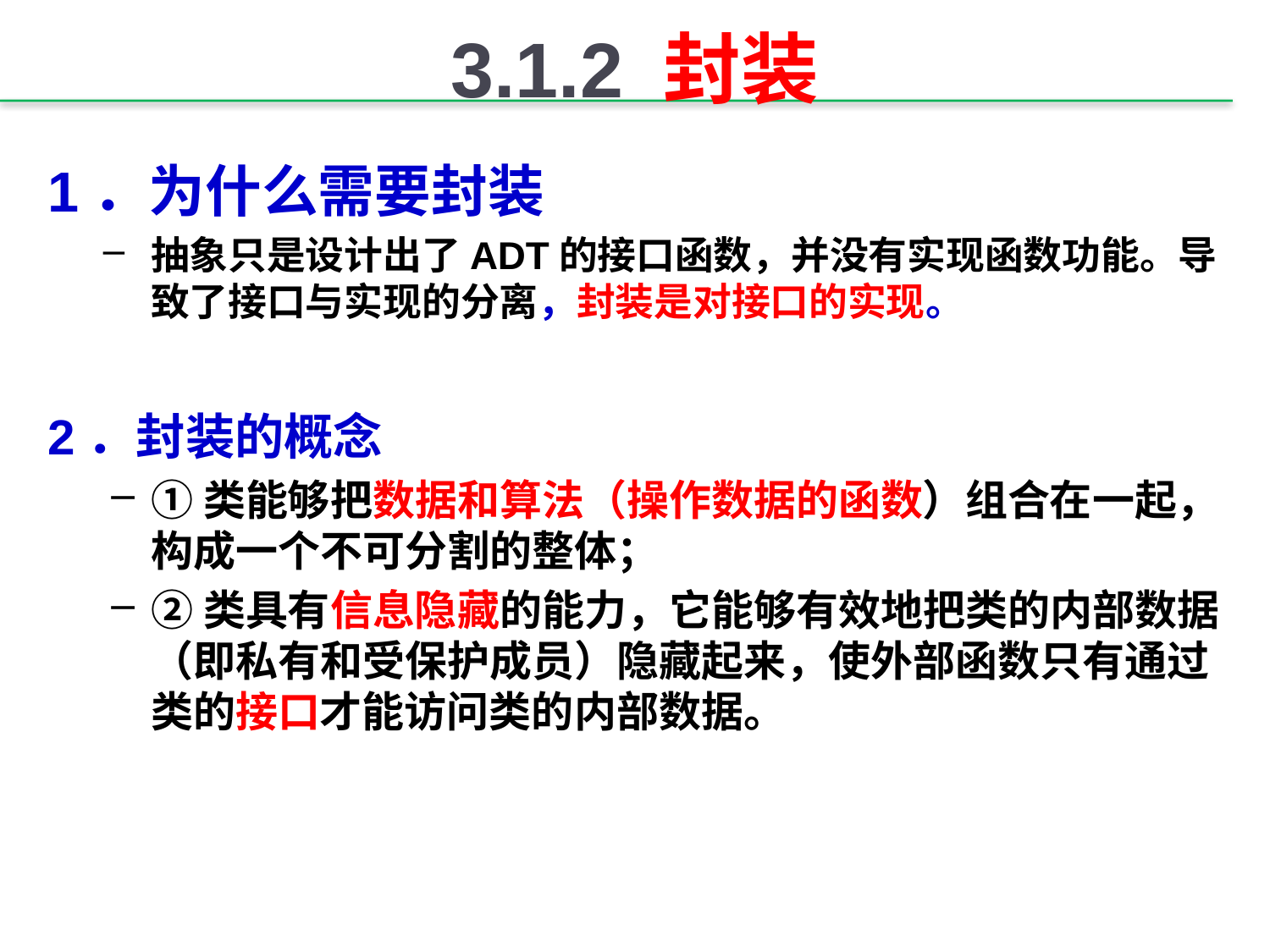

# 3.1.2 封装
1．为什么需要封装
抽象只是设计出了ADT的接口函数，并没有实现函数功能。导致了接口与实现的分离，封装是对接口的实现。

2．封装的概念
①类能够把数据和算法（操作数据的函数）组合在一起，构成一个不可分割的整体；
②类具有信息隐藏的能力，它能够有效地把类的内部数据（即私有和受保护成员）隐藏起来，使外部函数只有通过类的接口才能访问类的内部数据。